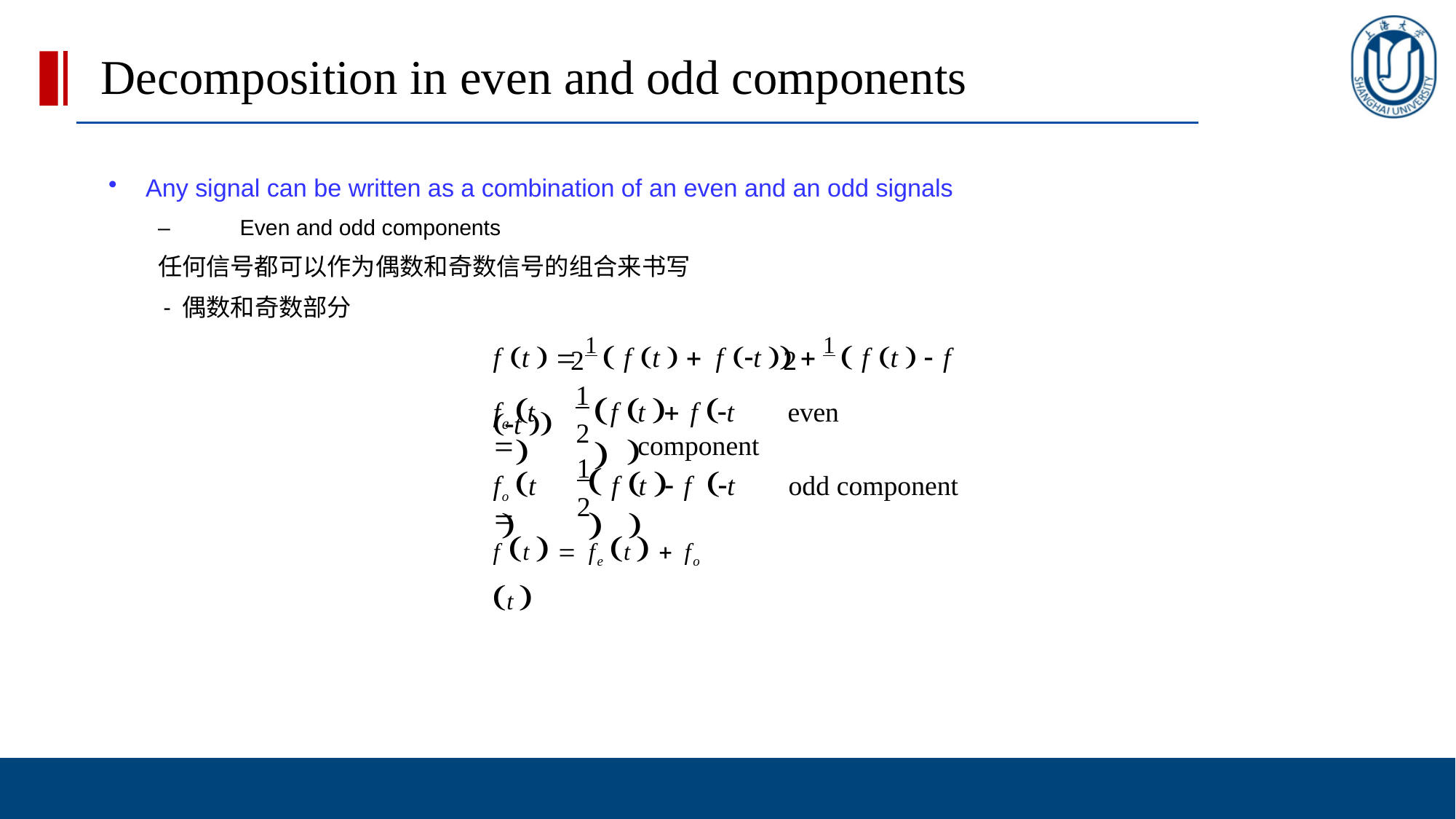

# Decomposition in even and odd components
Any signal can be written as a combination of an even and an odd signals
–	Even and odd components
任何信号都可以作为偶数和奇数信号的组合来书写
 - 偶数和奇数部分
f (t ) = 1 ( f (t ) +  f (−t )) + 1 ( f (t ) − f (−t ))
2
t	+ f	−t	even component
2
1
2
1
2
(	)
( )
( )	(	)
f	t	=
f
e
(	)
o ( )
( )	(	)
f	t	=
f
t	− f	−t	odd component
f (t ) =  fe  (t ) +  fo  (t )